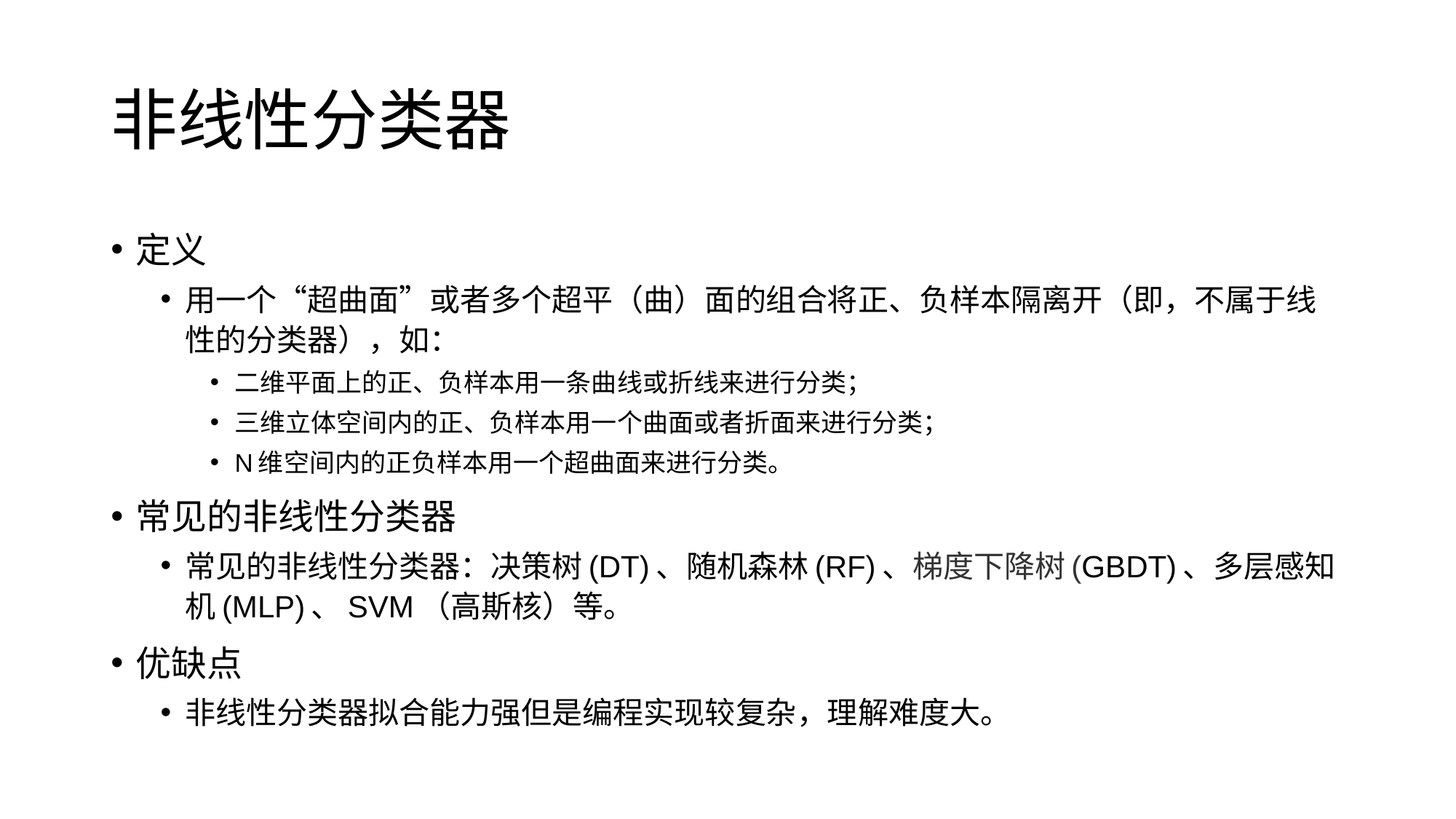

# 非线性分类器
定义
用一个“超曲面”或者多个超平（曲）面的组合将正、负样本隔离开（即，不属于线性的分类器），如：
二维平面上的正、负样本用一条曲线或折线来进行分类；
三维立体空间内的正、负样本用一个曲面或者折面来进行分类；
N维空间内的正负样本用一个超曲面来进行分类。
常见的非线性分类器
常见的非线性分类器：决策树(DT)、随机森林(RF)、梯度下降树(GBDT)、多层感知机(MLP)、SVM（高斯核）等。
优缺点
非线性分类器拟合能力强但是编程实现较复杂，理解难度大。